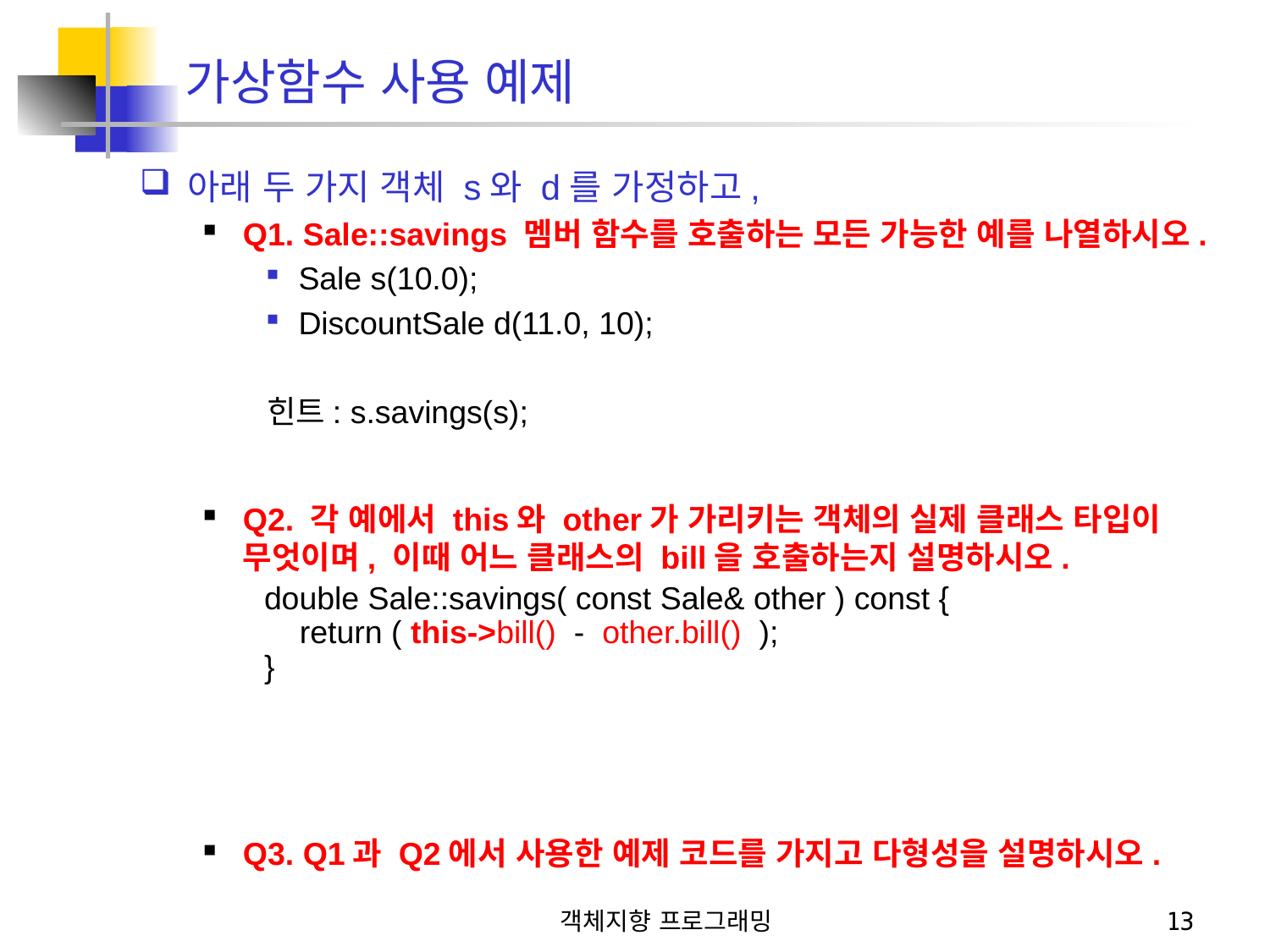

가상함수 사용 예제
아래 두 가지 객체 s와 d를 가정하고,
Q1. Sale::savings 멤버 함수를 호출하는 모든 가능한 예를 나열하시오.
Sale s(10.0);
DiscountSale d(11.0, 10);

힌트: s.savings(s);

Q2. 각 예에서 this와 other가 가리키는 객체의 실제 클래스 타입이 무엇이며, 이때 어느 클래스의 bill을 호출하는지 설명하시오.

Q3. Q1과 Q2에서 사용한 예제 코드를 가지고 다형성을 설명하시오.
double Sale::savings( const Sale& other ) const {
    return ( this->bill()  -  other.bill()  );
}
객체지향 프로그래밍
13